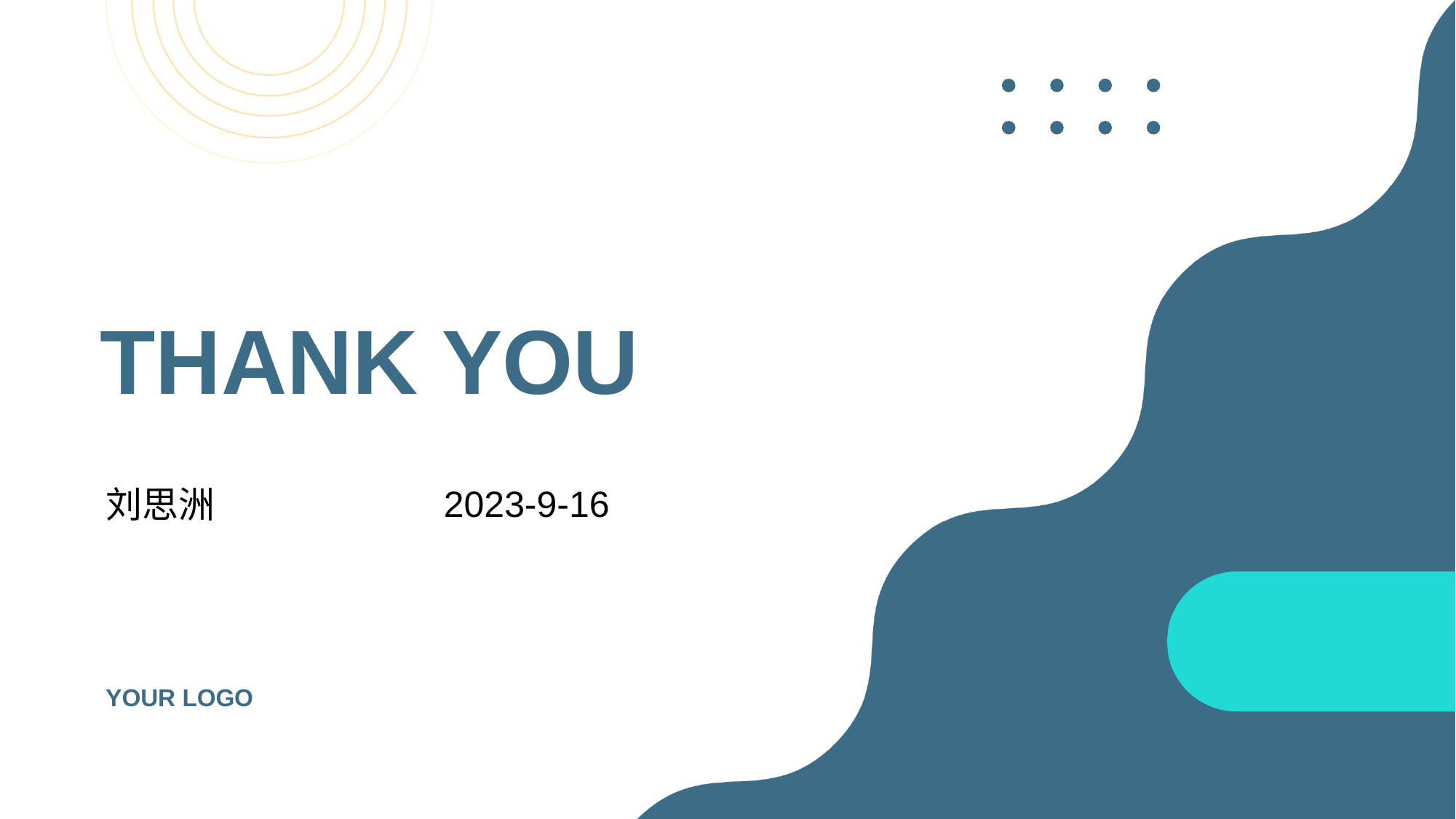

# THANK YOU
2023-9-16
刘思洲
YOUR LOGO